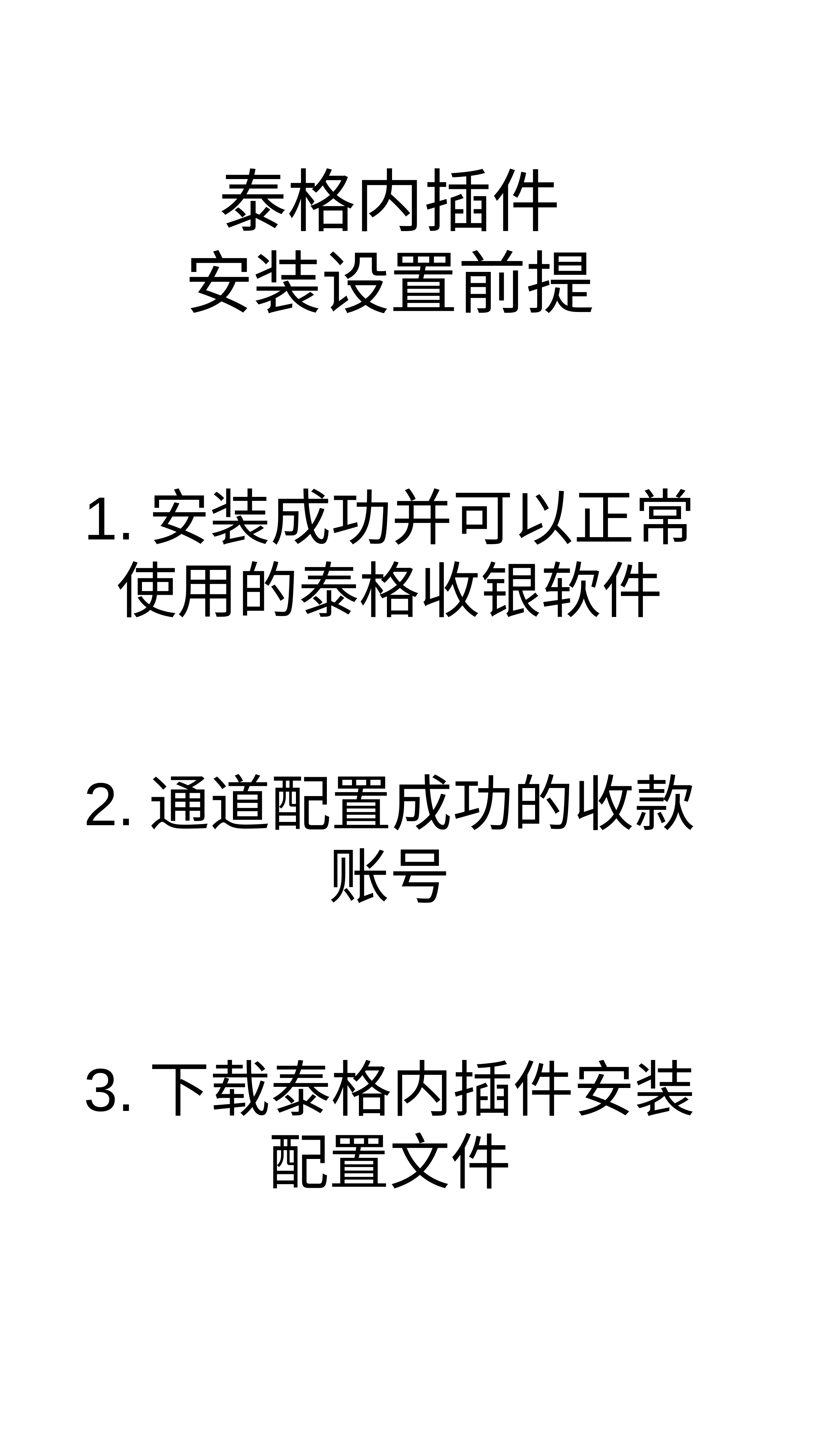

泰格内插件
安装设置前提
1.安装成功并可以正常
使用的泰格收银软件
2.通道配置成功的收款
账号
3.下载泰格内插件安装
配置文件